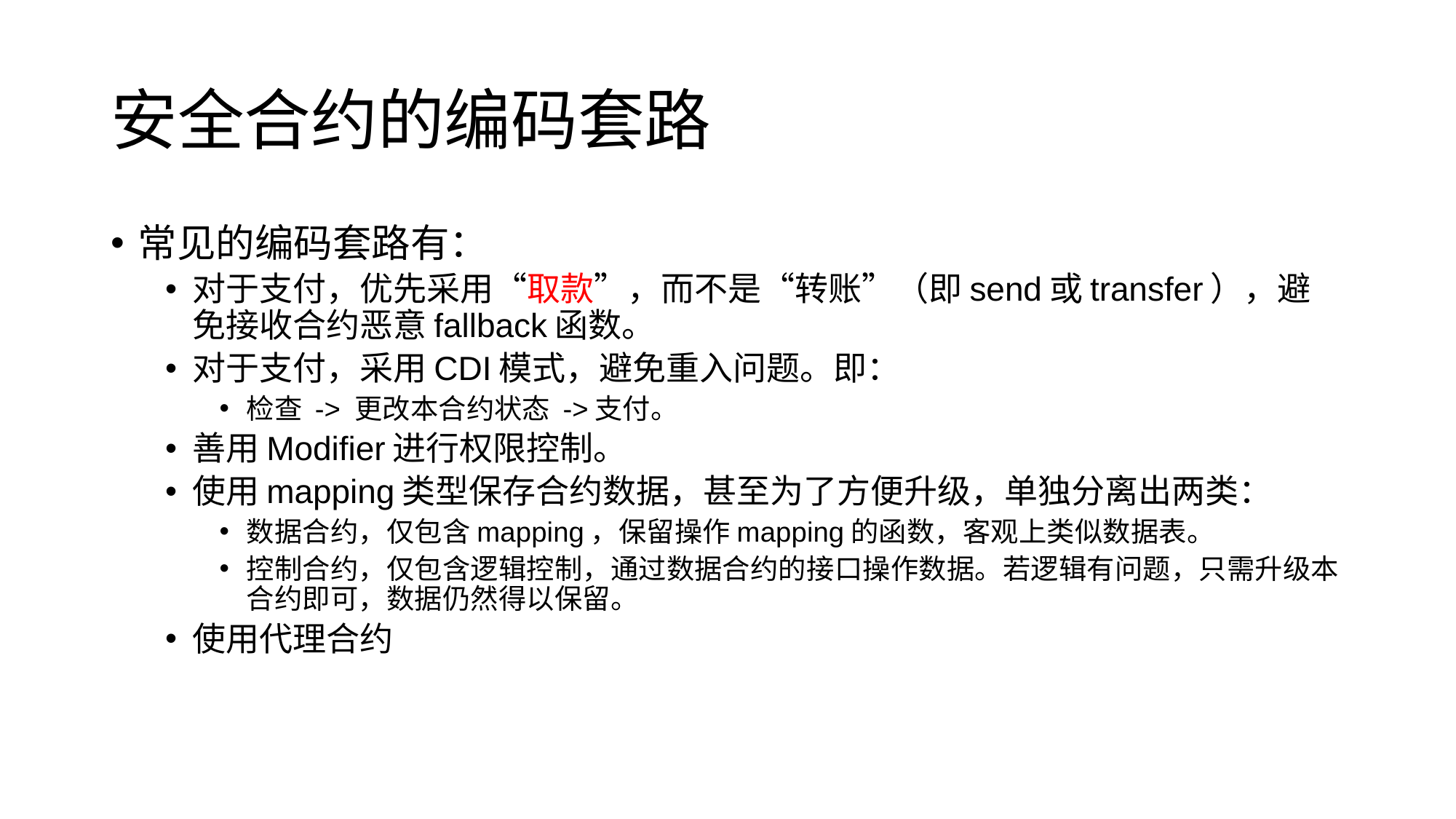

# 安全合约的编码套路
常见的编码套路有：
对于支付，优先采用“取款”，而不是“转账”（即send或transfer），避免接收合约恶意fallback函数。
对于支付，采用CDI模式，避免重入问题。即：
检查 -> 更改本合约状态 ->支付。
善用Modifier进行权限控制。
使用mapping类型保存合约数据，甚至为了方便升级，单独分离出两类：
数据合约，仅包含mapping，保留操作mapping的函数，客观上类似数据表。
控制合约，仅包含逻辑控制，通过数据合约的接口操作数据。若逻辑有问题，只需升级本合约即可，数据仍然得以保留。
使用代理合约